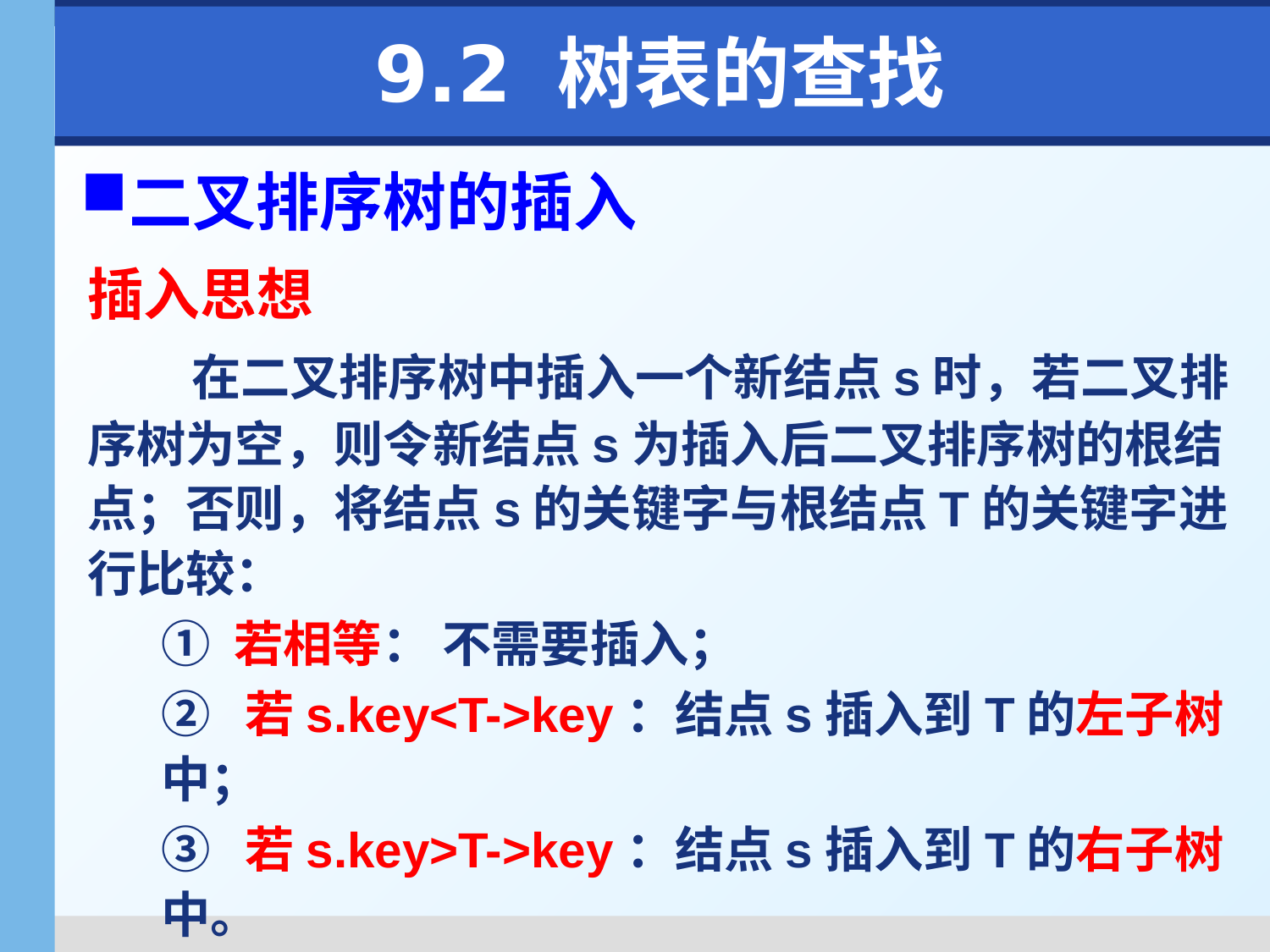

# 9.2 树表的查找
二叉排序树的插入
插入思想
       在二叉排序树中插入一个新结点s时，若二叉排序树为空，则令新结点s为插入后二叉排序树的根结点；否则，将结点s的关键字与根结点T的关键字进行比较：
① 若相等： 不需要插入；
②  若s.key<T->key：结点s插入到T的左子树中；
③  若s.key>T->key：结点s插入到T的右子树中。